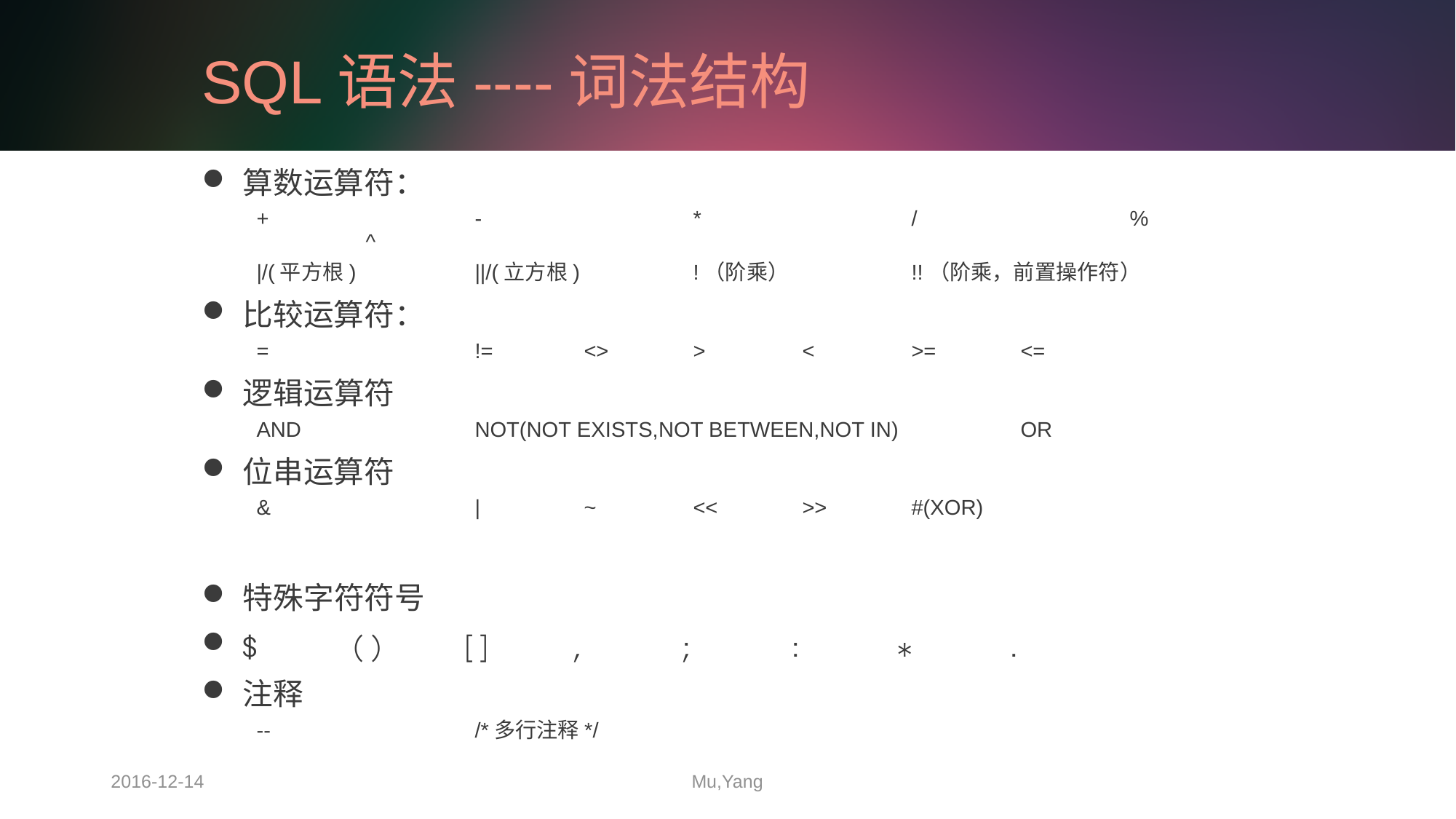

# SQL语法----词法结构
算数运算符：
+ 		- 		* 		/ 		% 	^
|/(平方根)		||/(立方根)		!（阶乘）		!!（阶乘，前置操作符）
比较运算符：
=		!=	<>	>	<	>=	<=
逻辑运算符
AND		NOT(NOT EXISTS,NOT BETWEEN,NOT IN)		OR
位串运算符
&		|	~	<<	>>	#(XOR)

特殊字符符号
$	()	[]	,	;	:	*	.
注释
--		/*多行注释*/

2016-12-14
Mu,Yang
48